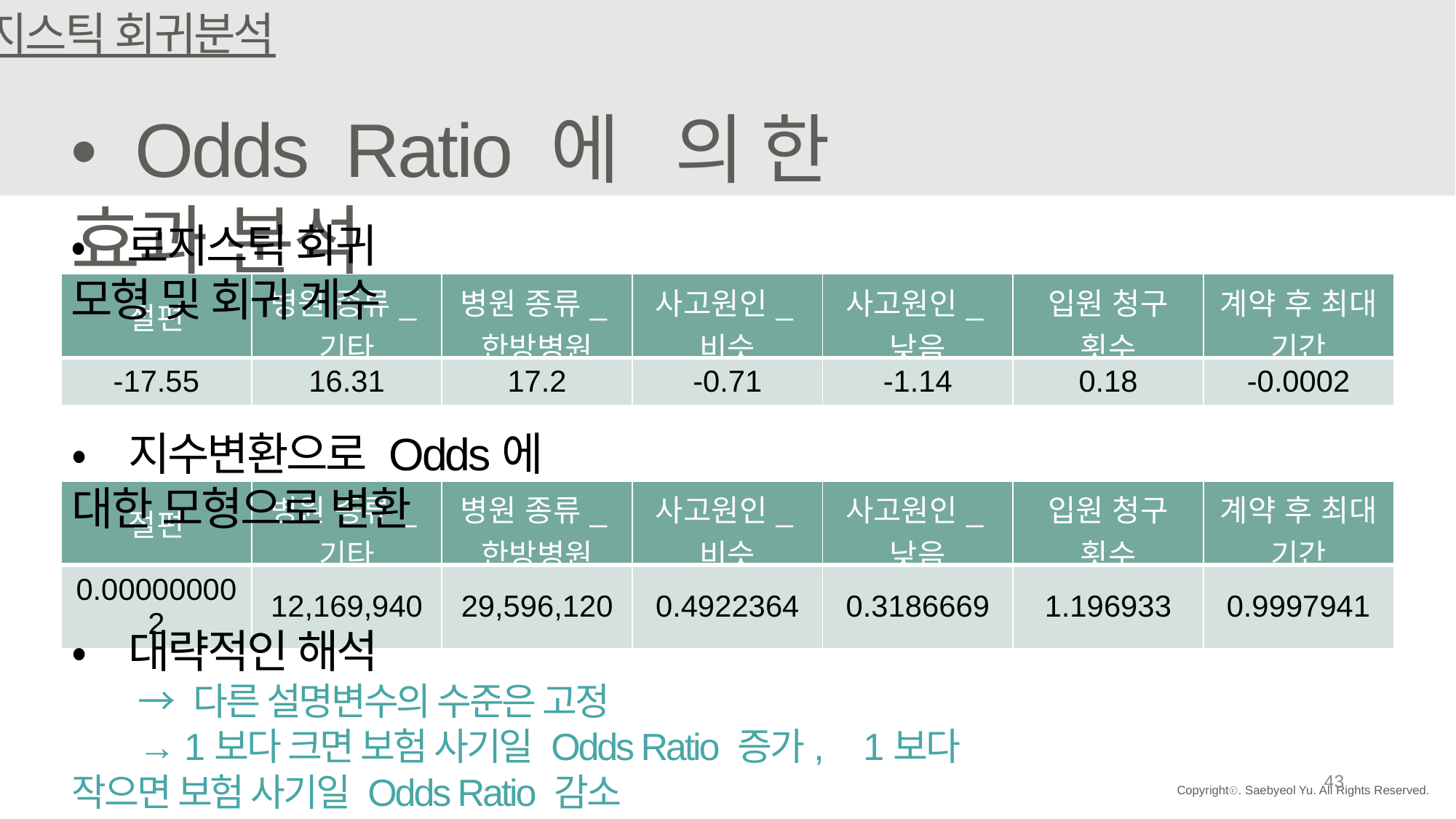

로지스틱 회귀분석
• Odds Ratio에 의한 효과 분석
•로지스틱 회귀 모형 및 회귀 계수
| 절편 | 병원 종류\_기타 | 병원 종류\_한방병원 | 사고원인\_비슷 | 사고원인\_낮음 | 입원 청구 횟수 | 계약 후 최대 기간 |
| --- | --- | --- | --- | --- | --- | --- |
| -17.55 | 16.31 | 17.2 | -0.71 | -1.14 | 0.18 | -0.0002 |
•지수변환으로 Odds에 대한 모형으로 변환
| 절편 | 병원 종류\_기타 | 병원 종류\_한방병원 | 사고원인\_비슷 | 사고원인\_낮음 | 입원 청구 횟수 | 계약 후 최대 기간 |
| --- | --- | --- | --- | --- | --- | --- |
| 0.000000002 | 12,169,940 | 29,596,120 | 0.4922364 | 0.3186669 | 1.196933 | 0.9997941 |
•대략적인 해석
        → 다른 설명변수의 수준은 고정
        → 1보다 크면 보험 사기일 Odds Ratio 증가,     1보다 작으면 보험 사기일 Odds Ratio 감소
43